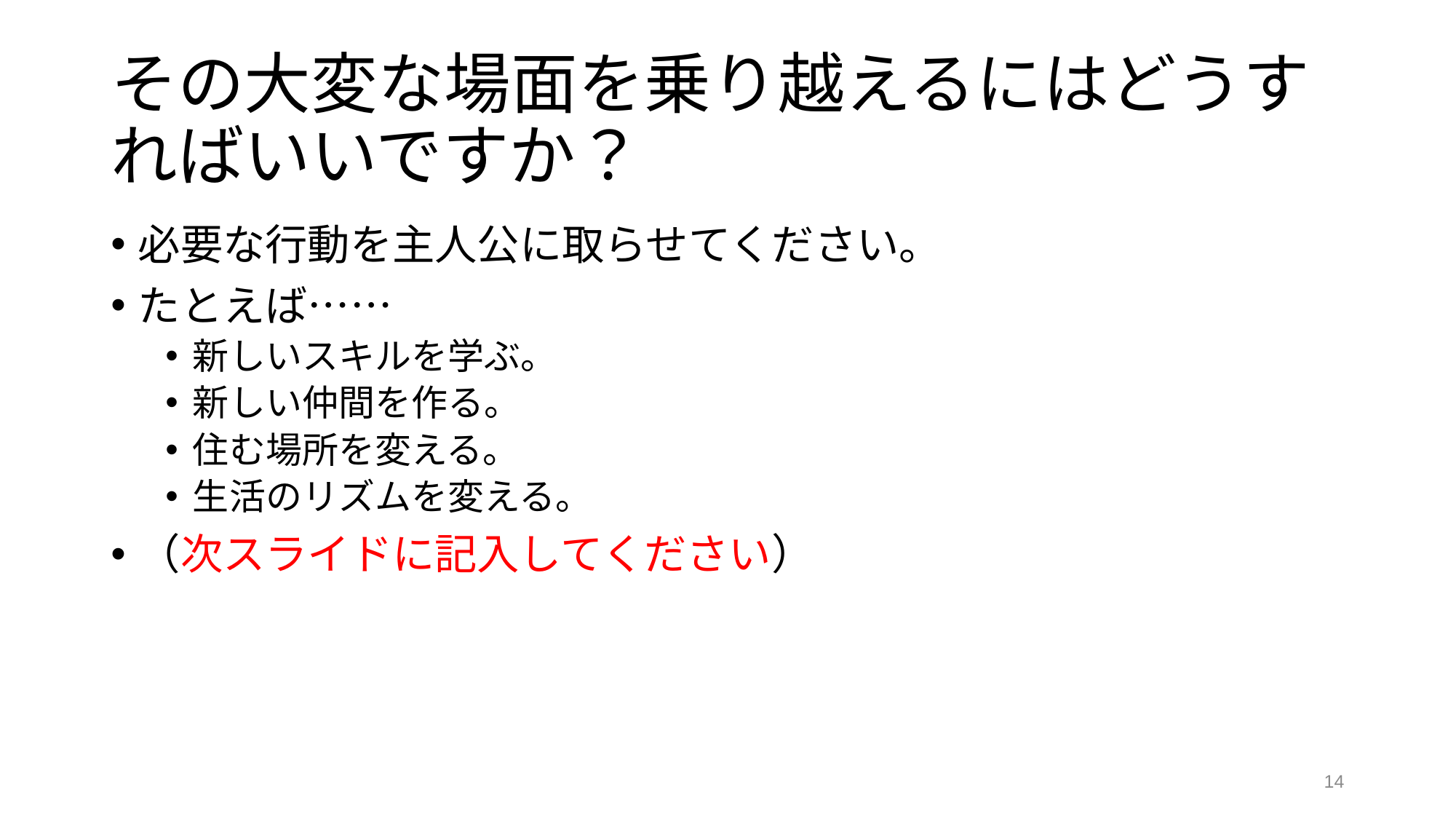

# その大変な場面を乗り越えるにはどうすればいいですか？
必要な行動を主人公に取らせてください。
たとえば……
新しいスキルを学ぶ。
新しい仲間を作る。
住む場所を変える。
生活のリズムを変える。
（次スライドに記入してください）

14